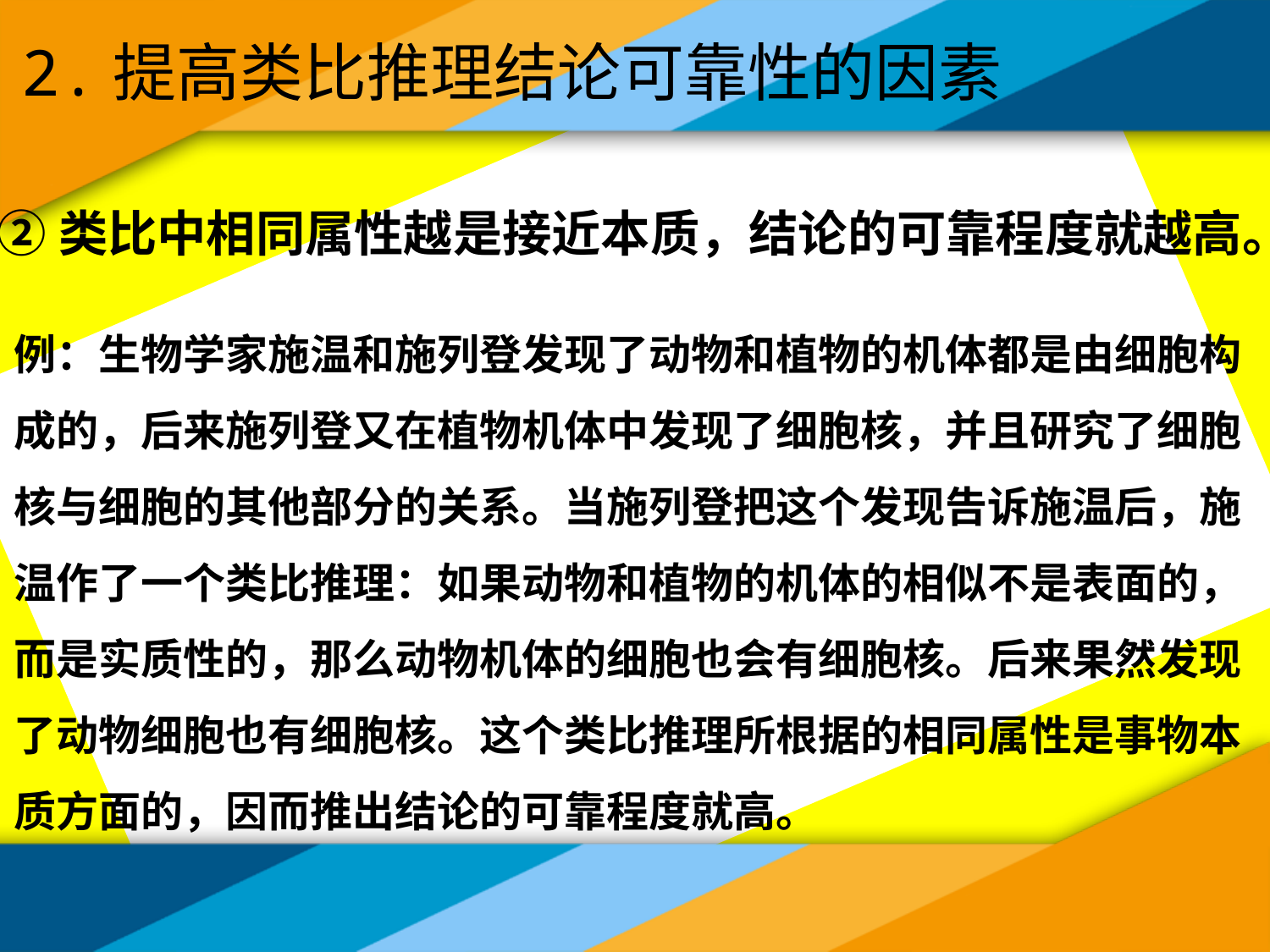

2.提高类比推理结论可靠性的因素
②类比中相同属性越是接近本质，结论的可靠程度就越高。
例：生物学家施温和施列登发现了动物和植物的机体都是由细胞构成的，后来施列登又在植物机体中发现了细胞核，并且研究了细胞核与细胞的其他部分的关系。当施列登把这个发现告诉施温后，施温作了一个类比推理：如果动物和植物的机体的相似不是表面的，而是实质性的，那么动物机体的细胞也会有细胞核。后来果然发现了动物细胞也有细胞核。这个类比推理所根据的相同属性是事物本质方面的，因而推出结论的可靠程度就高。